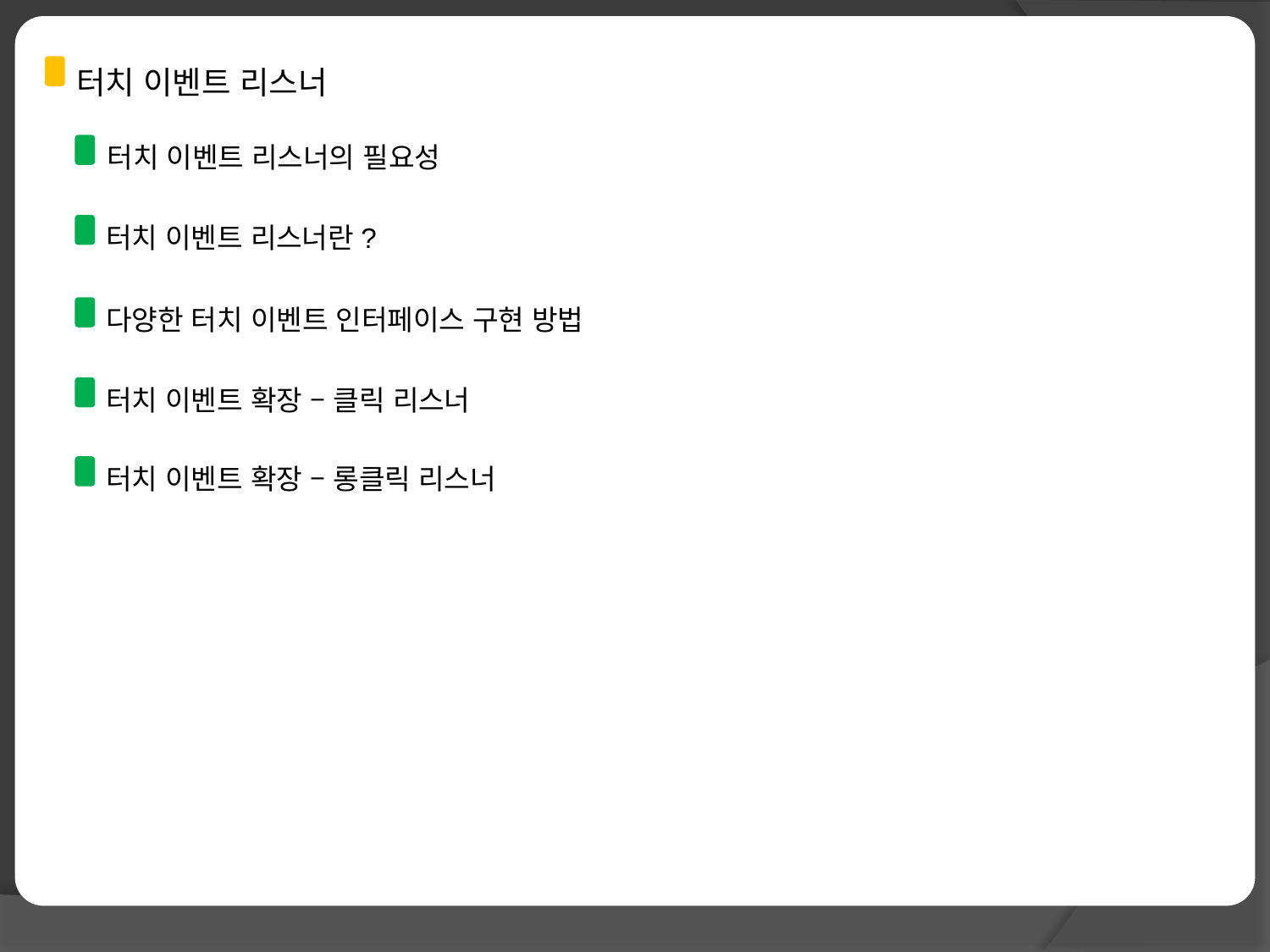

터치 이벤트 리스너
터치 이벤트 리스너의 필요성

터치 이벤트 리스너란?

다양한 터치 이벤트 인터페이스 구현 방법

터치 이벤트 확장 – 클릭 리스너

터치 이벤트 확장 – 롱클릭 리스너